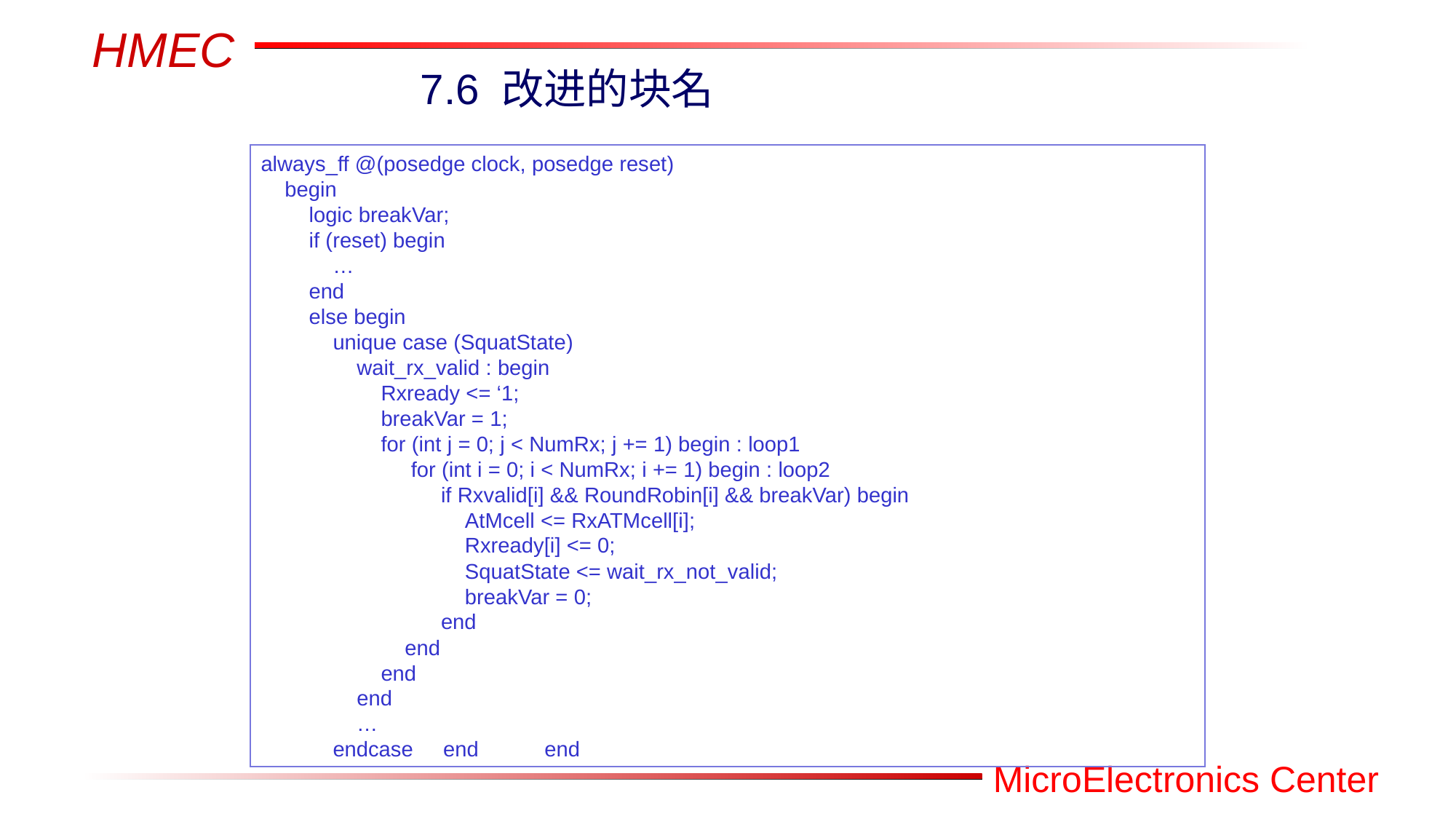

7.6 改进的块名
always_ff @(posedge clock, posedge reset)
    begin
        logic breakVar;
        if (reset) begin
            …
        end
        else begin
            unique case (SquatState)
                wait_rx_valid : begin
                    Rxready <= ‘1;
                    breakVar = 1;
                    for (int j = 0; j < NumRx; j += 1) begin : loop1
                         for (int i = 0; i < NumRx; i += 1) begin : loop2
                              if Rxvalid[i] && RoundRobin[i] && breakVar) begin
                                  AtMcell <= RxATMcell[i];
                                  Rxready[i] <= 0;
                                  SquatState <= wait_rx_not_valid;
                                  breakVar = 0;
                              end
                        end
                    end
                end
                …
            endcase     end           end